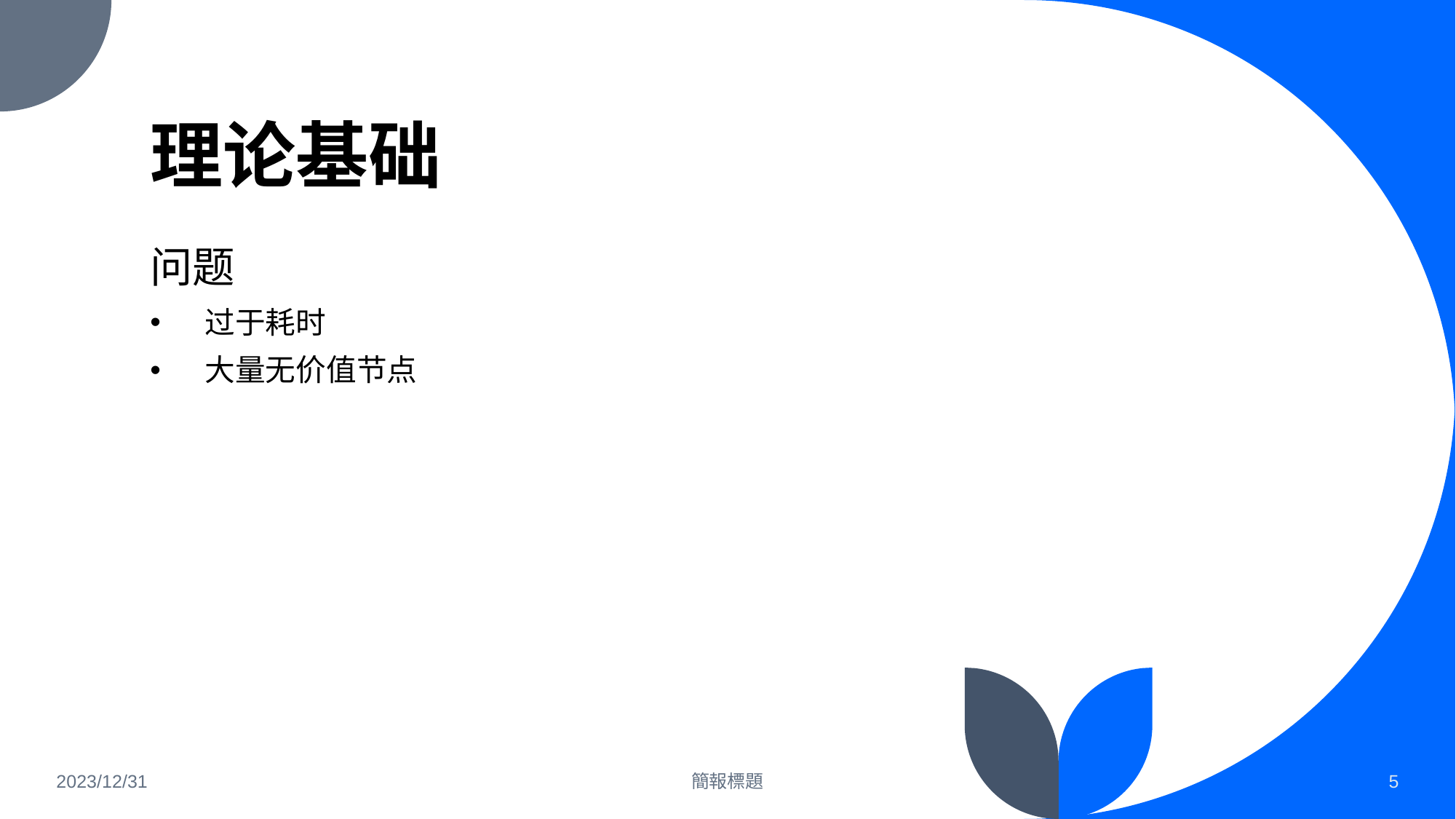

# 理论基础
问题
过于耗时
大量无价值节点
2023/12/31
簡報標題
5